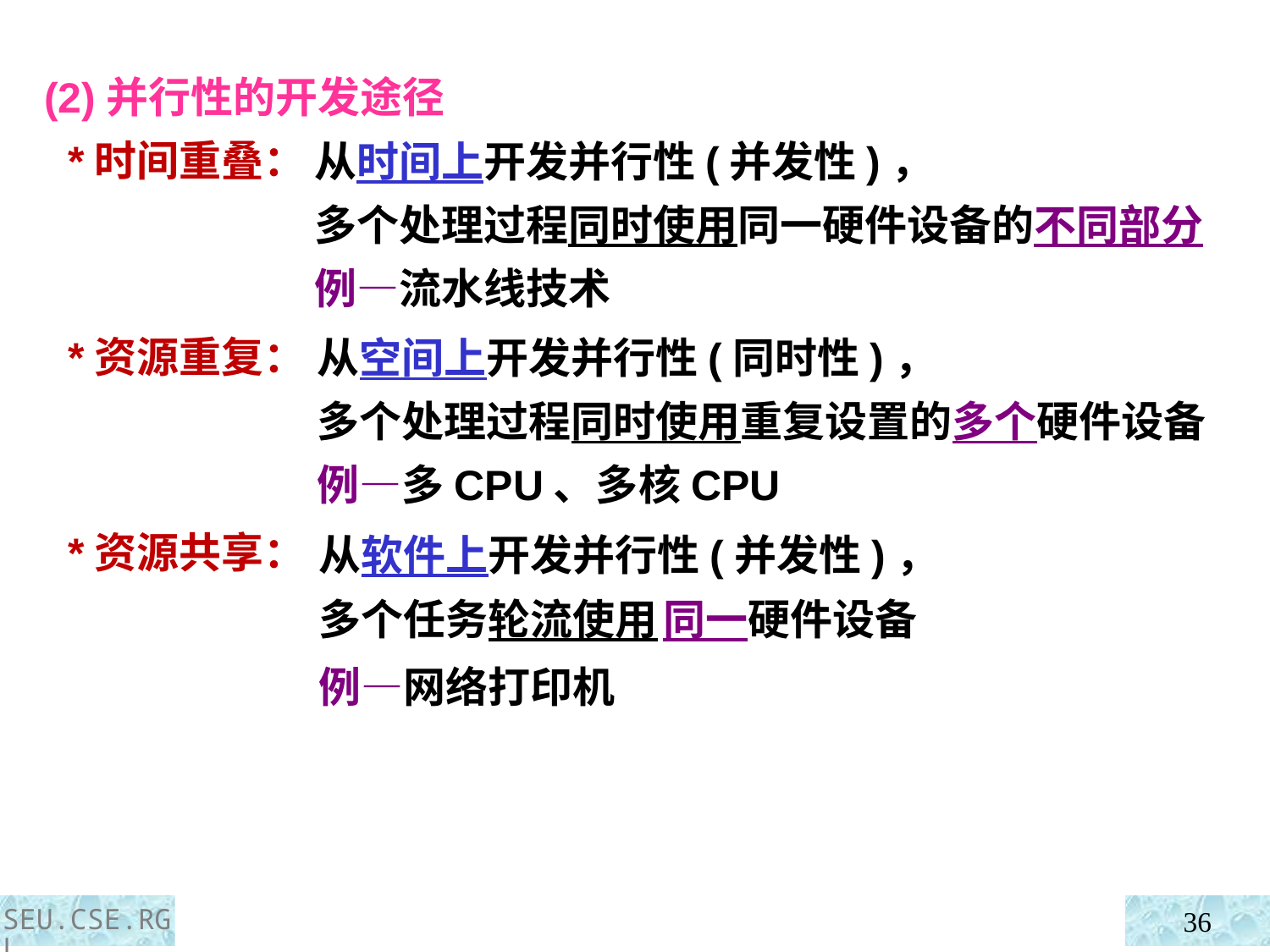

(2)并行性的开发途径
  *时间重叠：

  *资源重复：

  *资源共享：
从时间上开发并行性(并发性)，
多个处理过程同时使用同一硬件设备的不同部分
例—流水线技术
从空间上开发并行性(同时性)，
多个处理过程同时使用重复设置的多个硬件设备
例—多CPU、多核CPU
从软件上开发并行性(并发性)，
多个任务轮流使用 同一硬件设备
例—网络打印机
SEU.CSE.RGL
36